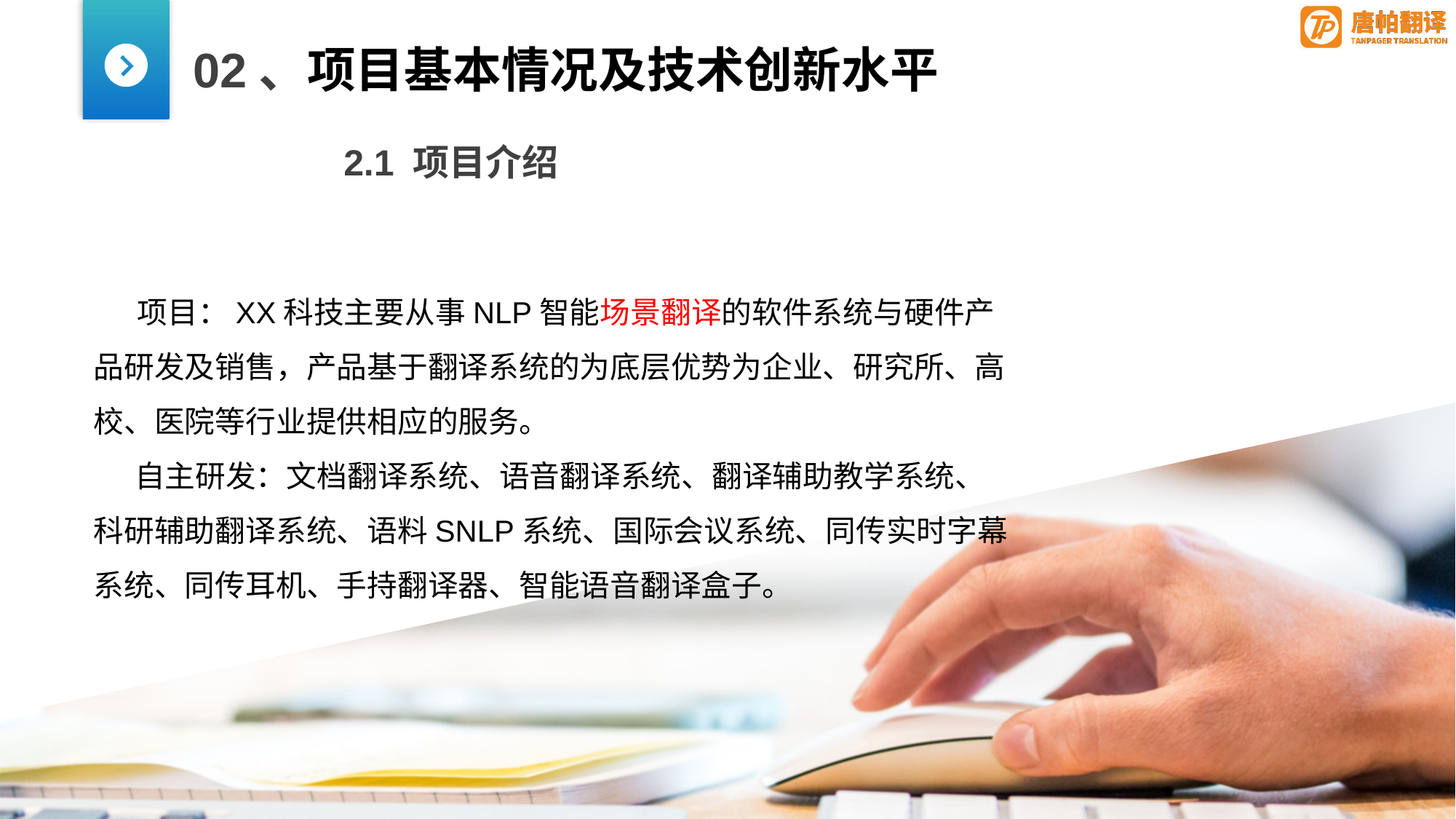

02、项目基本情况及技术创新水平

2.1 项目介绍
      项目：XX科技主要从事NLP智能场景翻译的软件系统与硬件产品研发及销售，产品基于翻译系统的为底层优势为企业、研究所、高校、医院等行业提供相应的服务。
     自主研发：文档翻译系统、语音翻译系统、翻译辅助教学系统、科研辅助翻译系统、语料SNLP系统、国际会议系统、同传实时字幕系统、同传耳机、手持翻译器、智能语音翻译盒子。